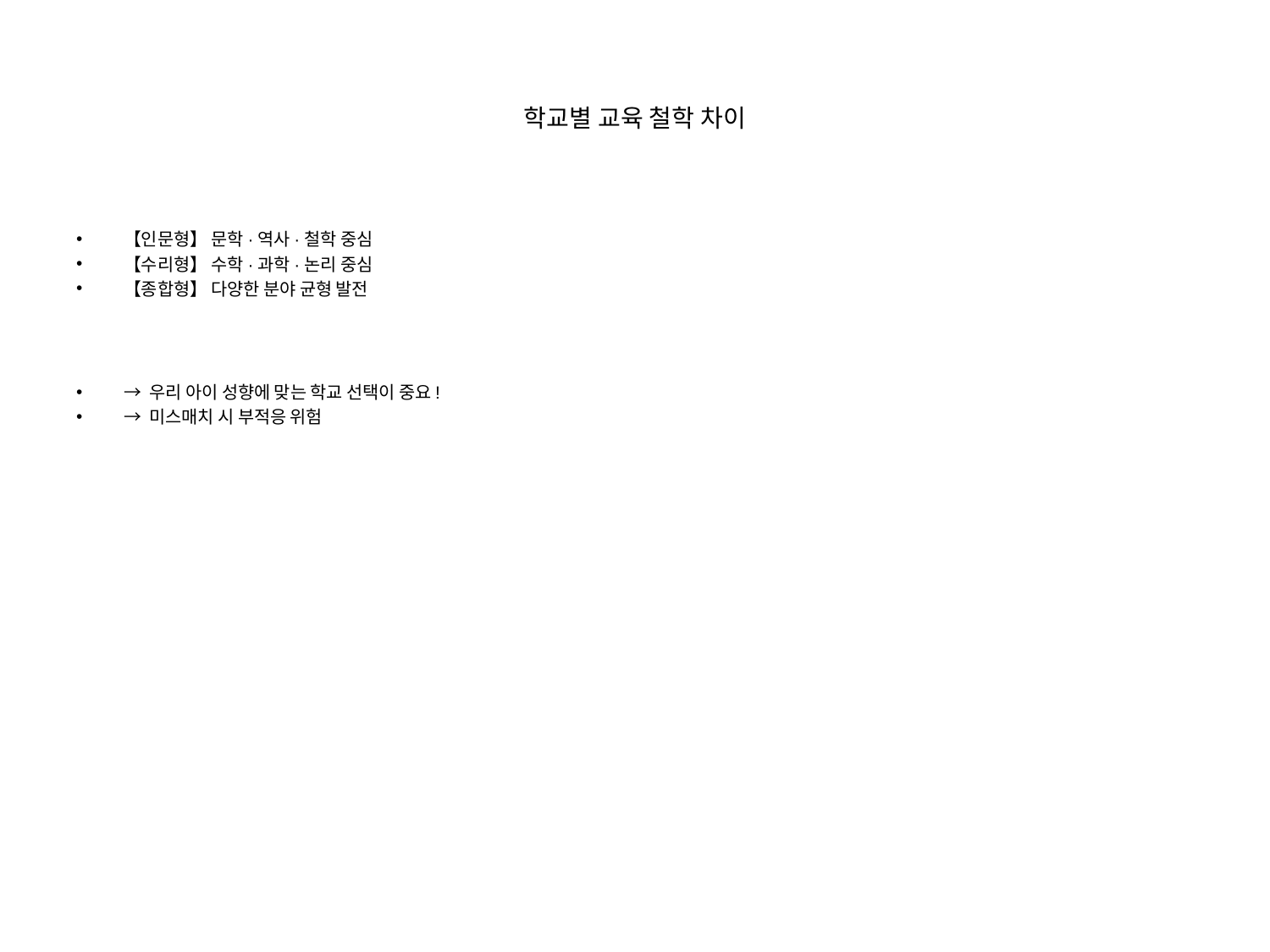

# 학교별 교육 철학 차이
【인문형】 문학·역사·철학 중심
【수리형】 수학·과학·논리 중심
【종합형】 다양한 분야 균형 발전

→ 우리 아이 성향에 맞는 학교 선택이 중요!
→ 미스매치 시 부적응 위험